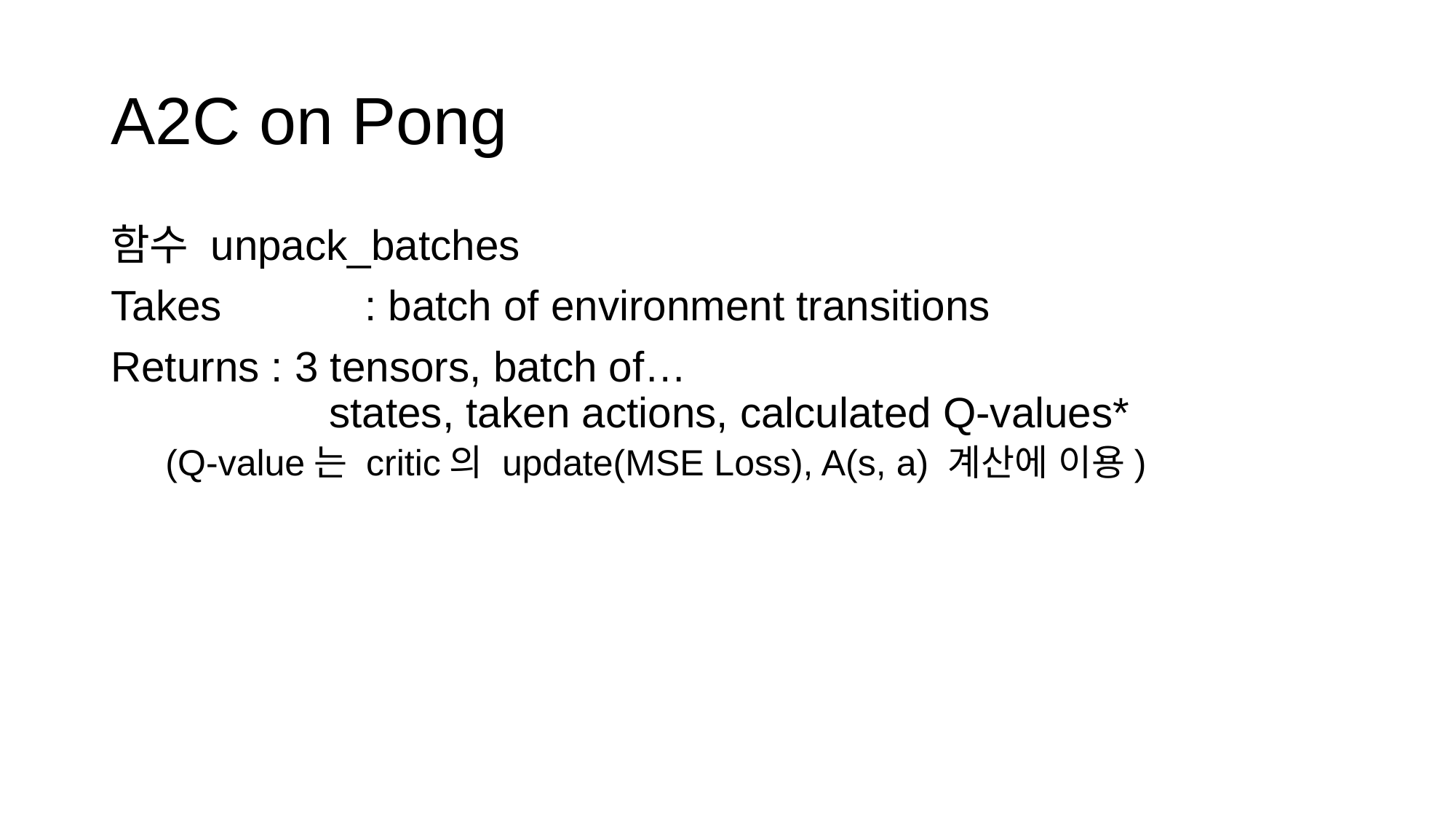

# A2C on Pong
함수 unpack_batches
Takes	   : batch of environment transitions
Returns : 3 tensors, batch of…
		states, taken actions, calculated Q-values*
(Q-value는 critic의 update(MSE Loss), A(s, a) 계산에 이용)